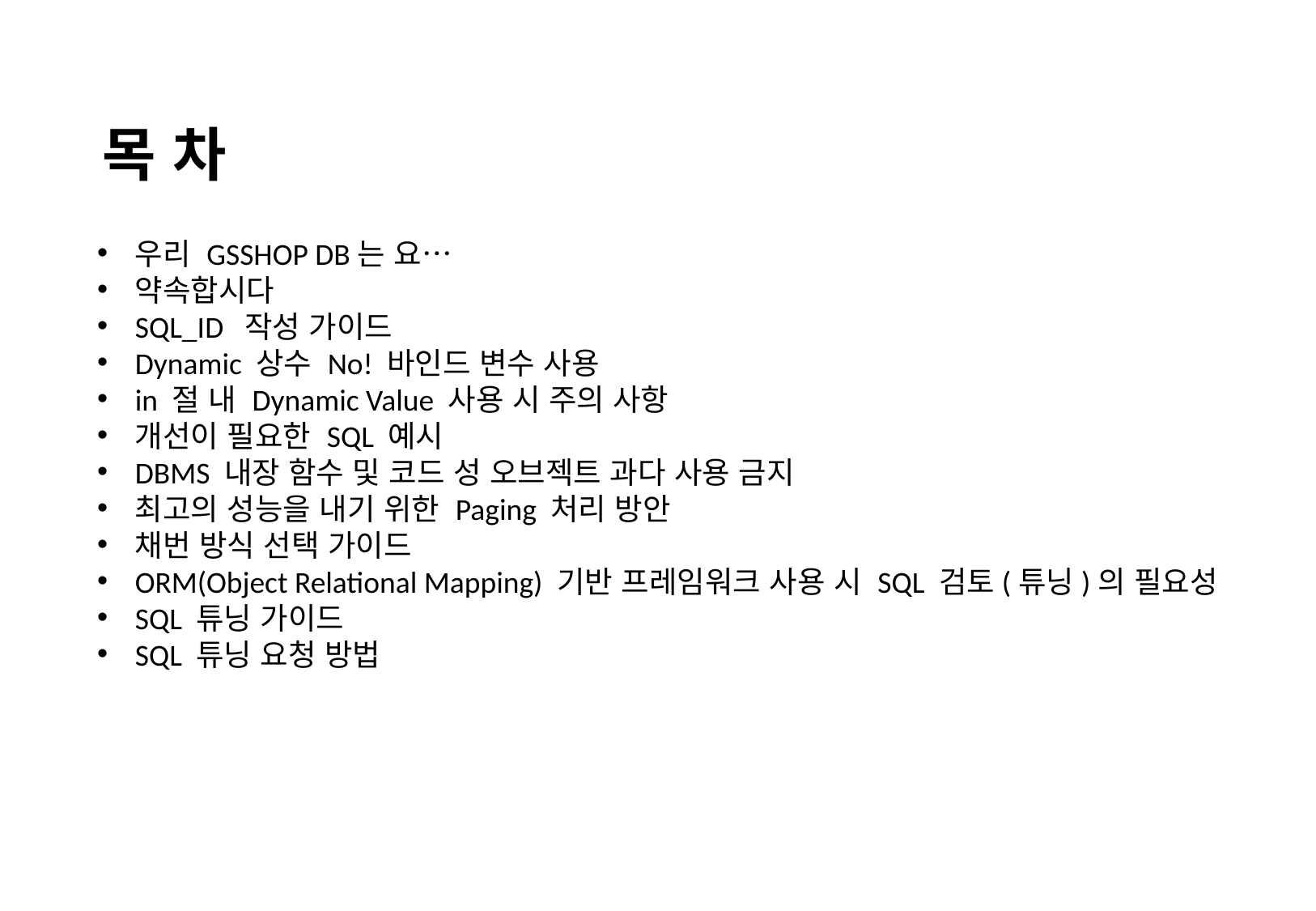

목 차
우리 GSSHOP DB는 요…
약속합시다
SQL_ID  작성 가이드
Dynamic 상수 No! 바인드 변수 사용
in 절 내 Dynamic Value 사용 시 주의 사항
개선이 필요한 SQL 예시
DBMS 내장 함수 및 코드 성 오브젝트 과다 사용 금지
최고의 성능을 내기 위한 Paging 처리 방안
채번 방식 선택 가이드
ORM(Object Relational Mapping) 기반 프레임워크 사용 시 SQL 검토(튜닝)의 필요성
SQL 튜닝 가이드
SQL 튜닝 요청 방법